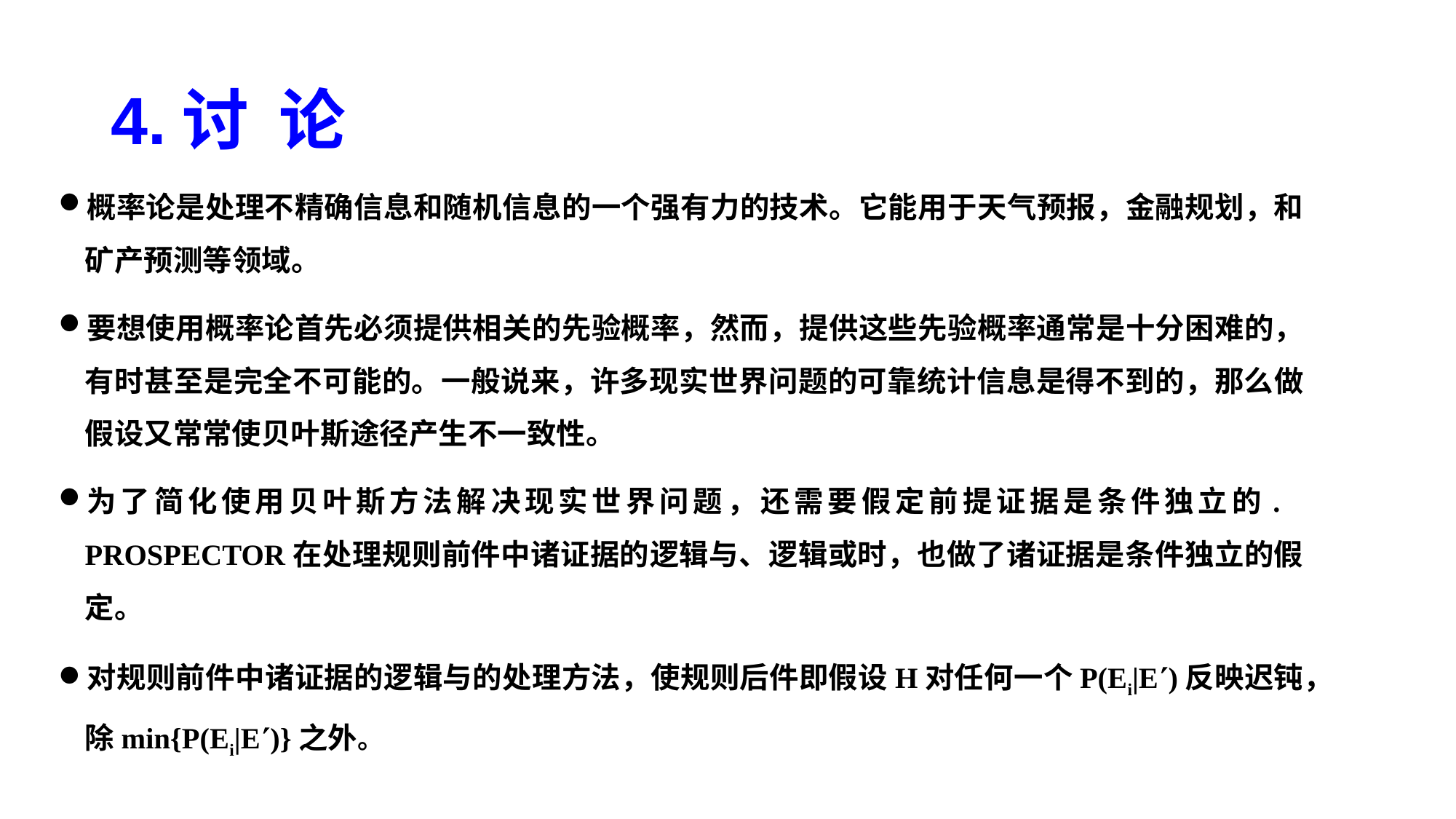

# 4.讨  论

概率论是处理不精确信息和随机信息的一个强有力的技术。它能用于天气预报，金融规划，和矿产预测等领域。
要想使用概率论首先必须提供相关的先验概率，然而，提供这些先验概率通常是十分困难的，有时甚至是完全不可能的。一般说来，许多现实世界问题的可靠统计信息是得不到的，那么做假设又常常使贝叶斯途径产生不一致性。
为了简化使用贝叶斯方法解决现实世界问题，还需要假定前提证据是条件独立的.   PROSPECTOR在处理规则前件中诸证据的逻辑与、逻辑或时，也做了诸证据是条件独立的假定。
对规则前件中诸证据的逻辑与的处理方法，使规则后件即假设H对任何一个P(Ei|E′)反映迟钝，除min{P(Ei|E′)}之外。